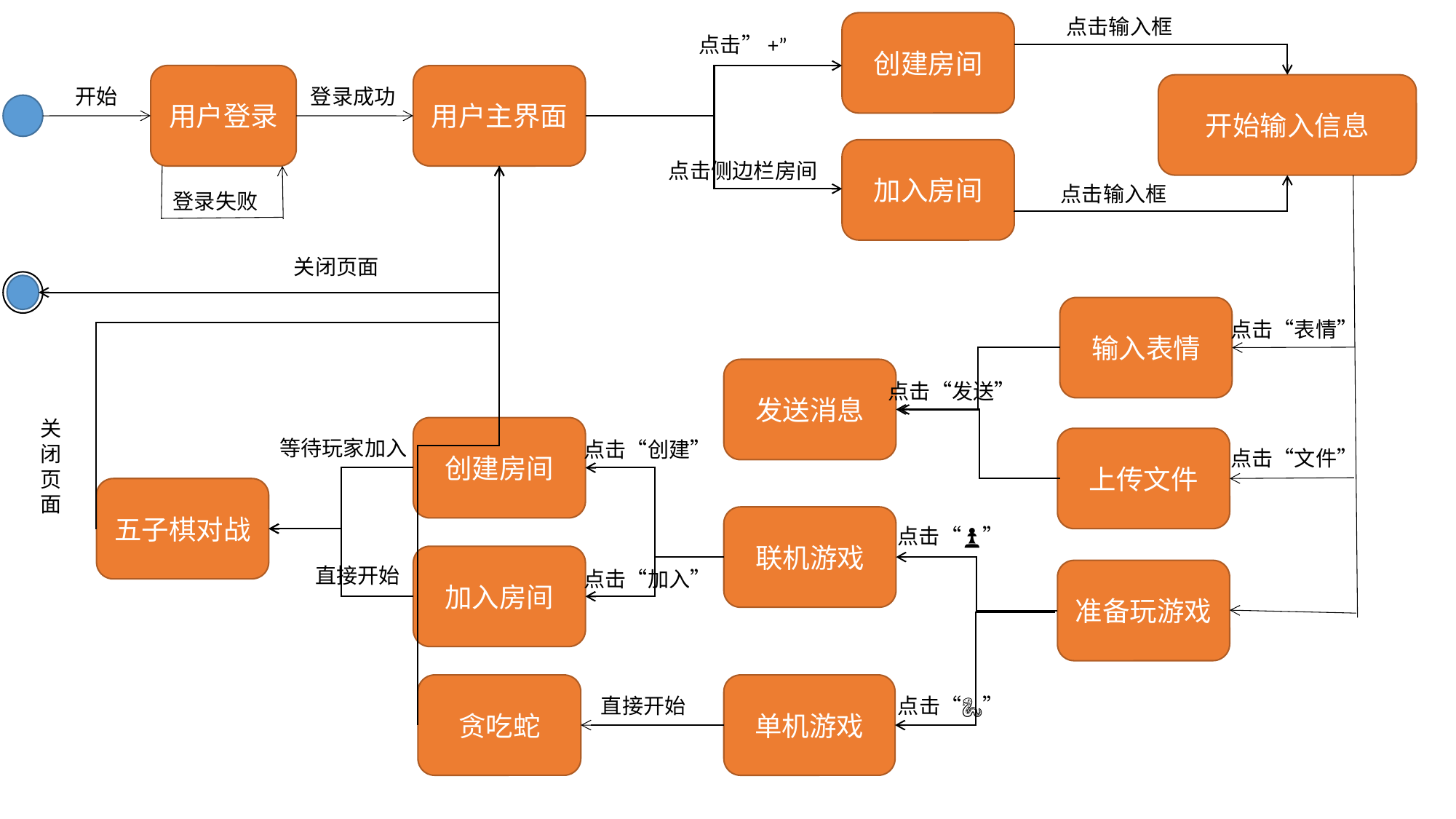

点击输入框
创建房间
点击”+”
用户登录
用户主界面
开始输入信息
开始
登录成功

加入房间
点击侧边栏房间
点击输入框
登录失败
关闭页面

输入表情
点击“表情”
发送消息
点击“发送”
关
闭
页
面
创建房间
上传文件
等待玩家加入
点击“创建”
点击“文件”
五子棋对战
联机游戏
点击“♟”
加入房间
直接开始
点击“加入”
准备玩游戏
贪吃蛇
单机游戏
直接开始
点击“🐍”